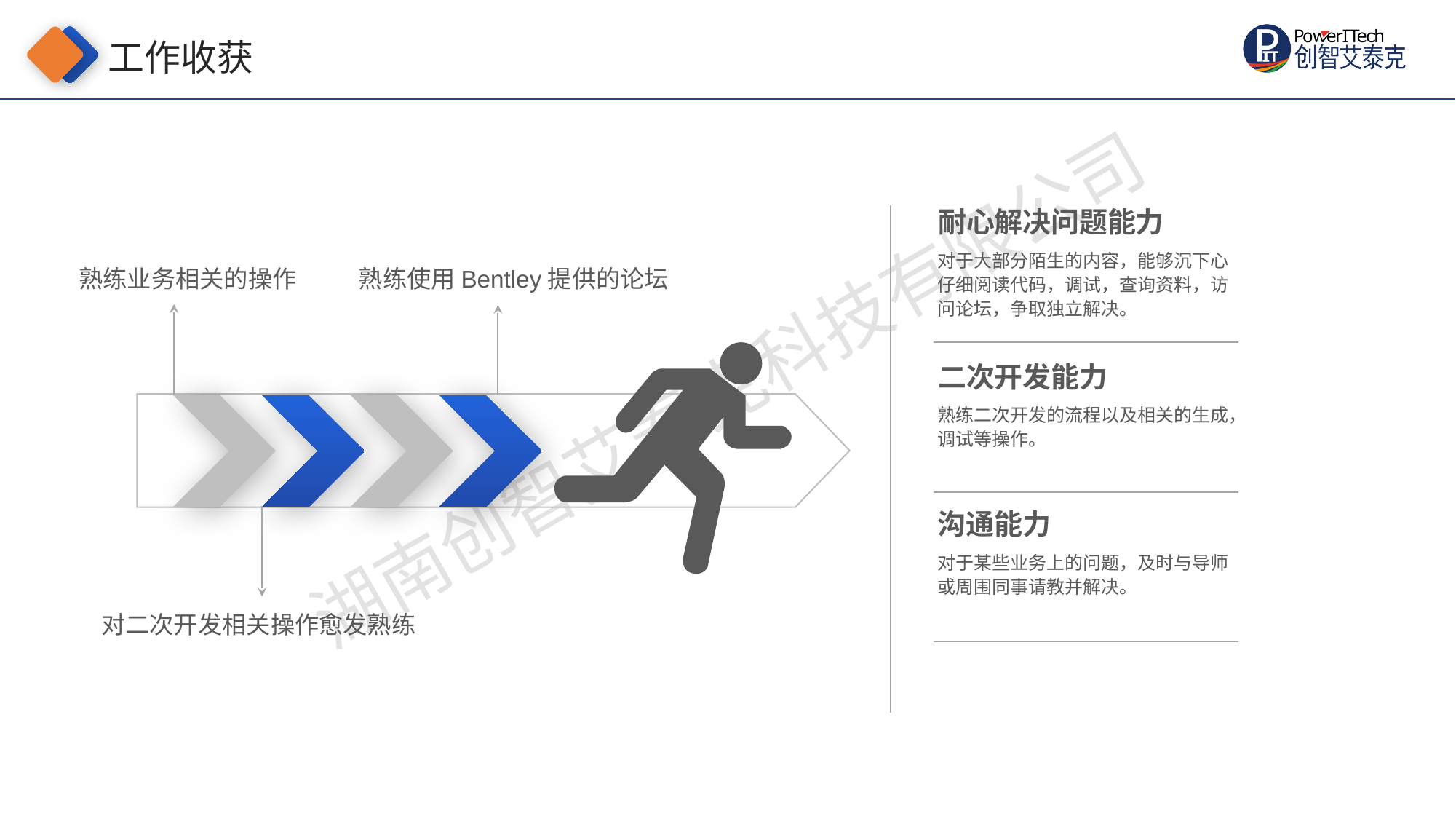

工作收获
耐心解决问题能力
对于大部分陌生的内容，能够沉下心仔细阅读代码，调试，查询资料，访问论坛，争取独立解决。
熟练业务相关的操作
熟练使用Bentley提供的论坛

二次开发能力

熟练二次开发的流程以及相关的生成，调试等操作。
沟通能力
对于某些业务上的问题，及时与导师或周围同事请教并解决。
对二次开发相关操作愈发熟练